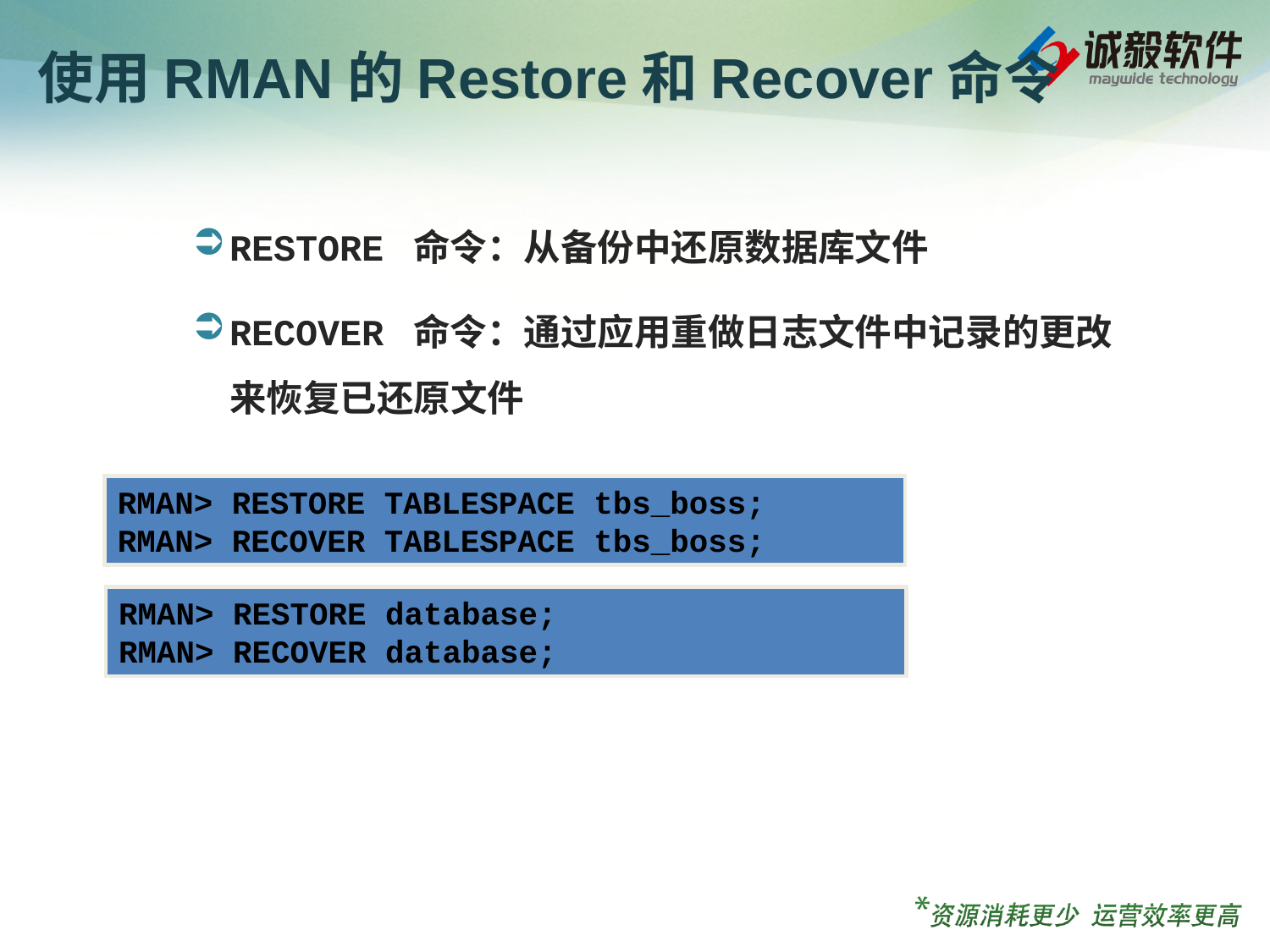

# 使用RMAN的Restore和Recover命令
RESTORE 命令：从备份中还原数据库文件
RECOVER 命令：通过应用重做日志文件中记录的更改来恢复已还原文件

RMAN> RESTORE TABLESPACE tbs_boss;
RMAN> RECOVER TABLESPACE tbs_boss;
RMAN> RESTORE database;
RMAN> RECOVER database;